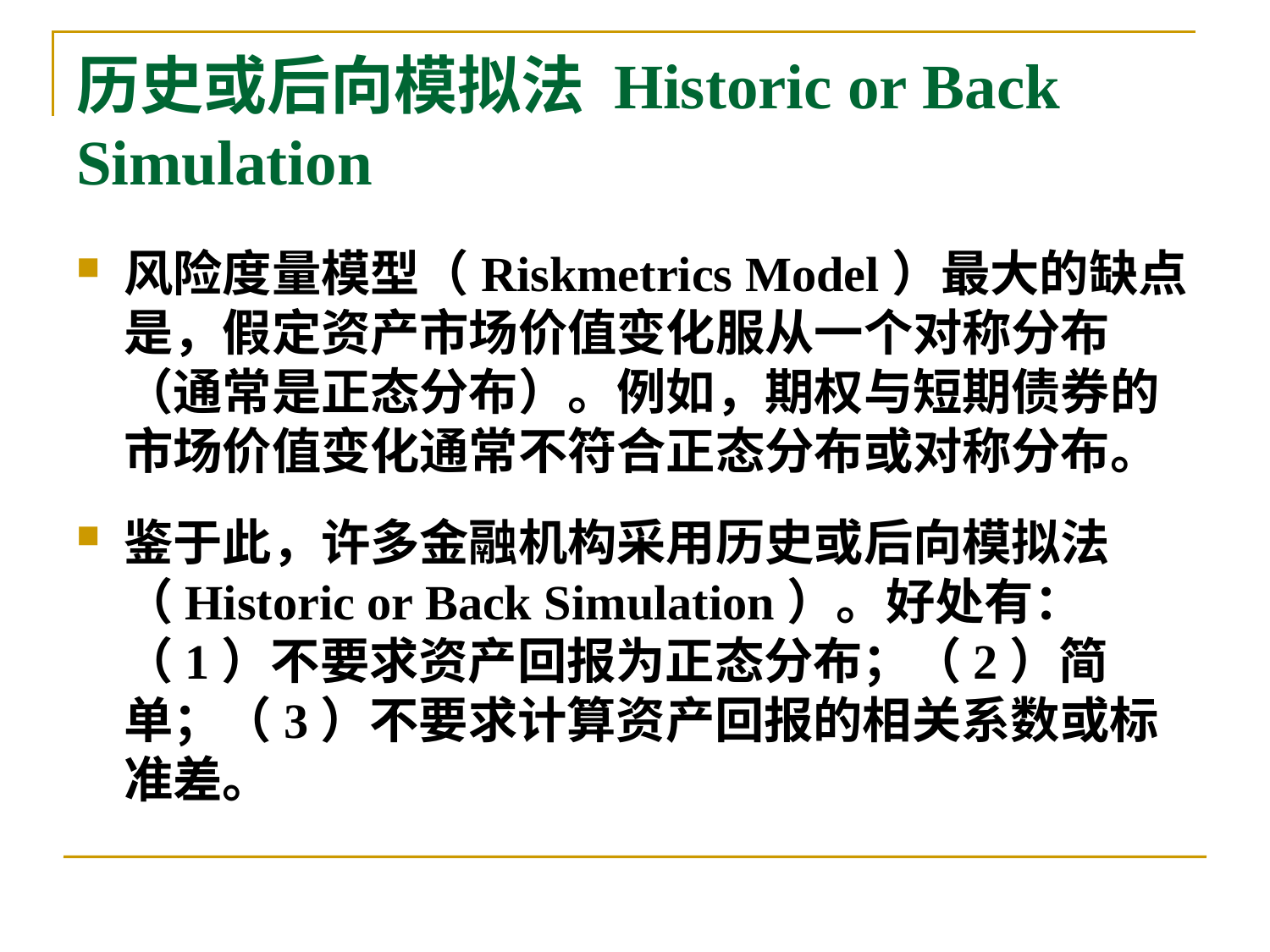

# 历史或后向模拟法 Historic or Back Simulation
风险度量模型（Riskmetrics Model）最大的缺点是，假定资产市场价值变化服从一个对称分布（通常是正态分布）。例如，期权与短期债券的市场价值变化通常不符合正态分布或对称分布。
鉴于此，许多金融机构采用历史或后向模拟法 （Historic or Back Simulation）。好处有：（1）不要求资产回报为正态分布；（2）简单；（3）不要求计算资产回报的相关系数或标准差。